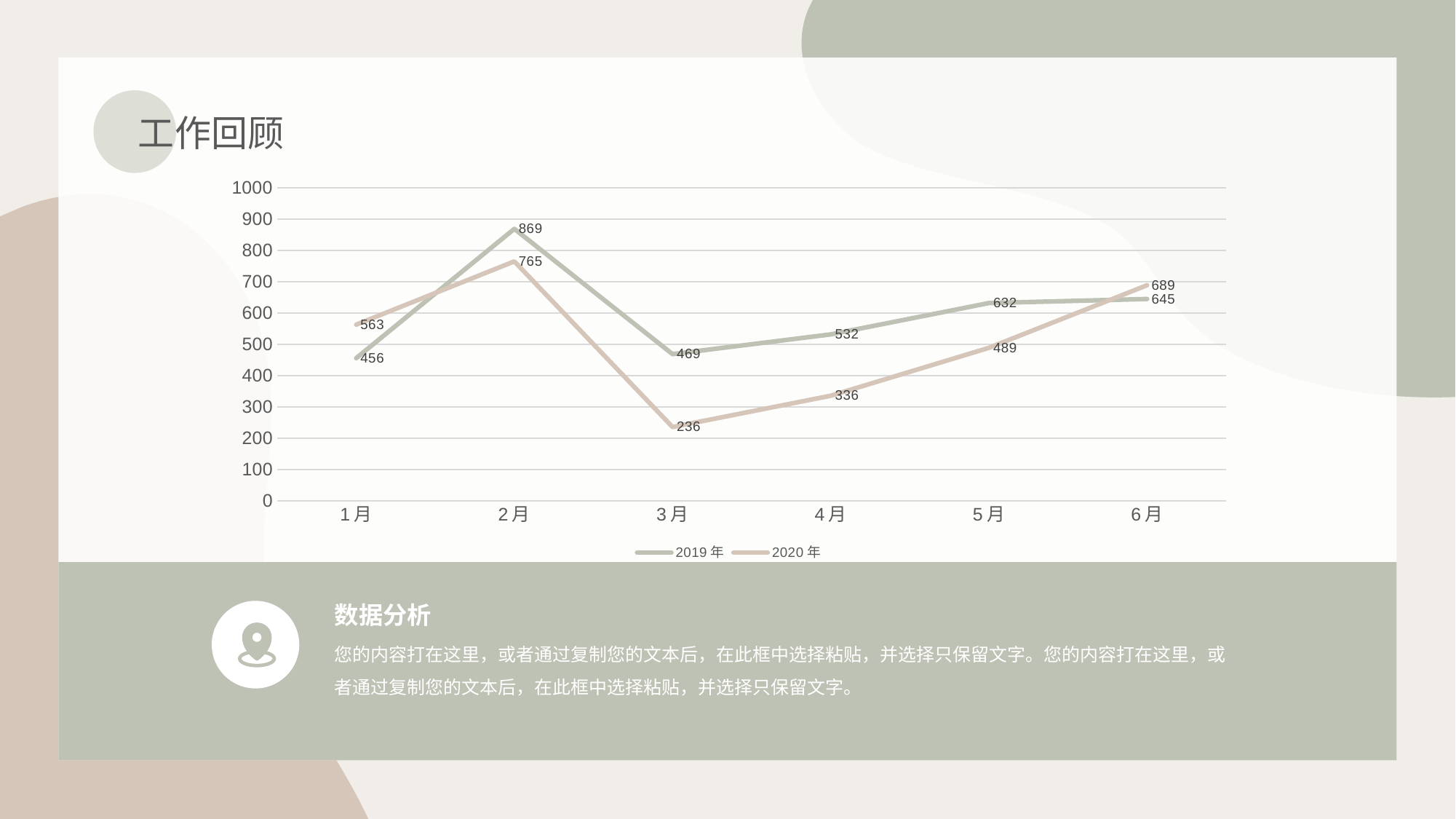

工作回顾

### Chart

| Category | 2019年 | 2020年 |
|---|---|---|
| 1月 | 456.0 | 563.0 |
| 2月 | 869.0 | 765.0 |
| 3月 | 469.0 | 236.0 |
| 4月 | 532.0 | 336.0 |
| 5月 | 632.0 | 489.0 |
| 6月 | 645.0 | 689.0 |

数据分析

您的内容打在这里，或者通过复制您的文本后，在此框中选择粘贴，并选择只保留文字。您的内容打在这里，或者通过复制您的文本后，在此框中选择粘贴，并选择只保留文字。